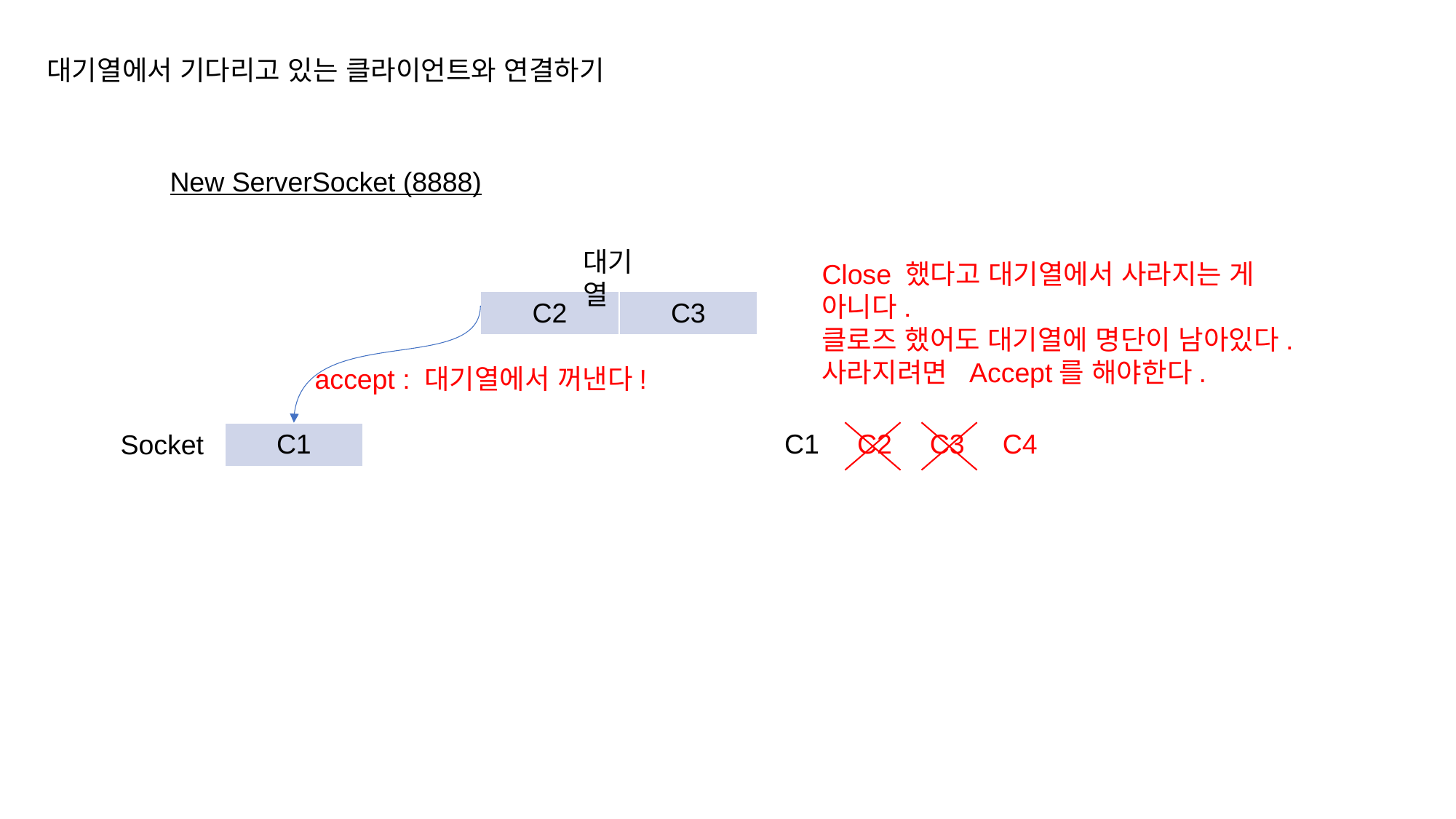

대기열에서 기다리고 있는 클라이언트와 연결하기
New ServerSocket (8888)
대기열
Close 했다고 대기열에서 사라지는 게 아니다.
클로즈 했어도 대기열에 명단이 남아있다.
사라지려면  Accept를 해야한다.

| C2 | C3 |
| --- | --- |
 accept : 대기열에서 꺼낸다!

Socket
| C1 |
| --- |
| C1 | C2 | C3 | C4 |
| --- | --- | --- | --- |